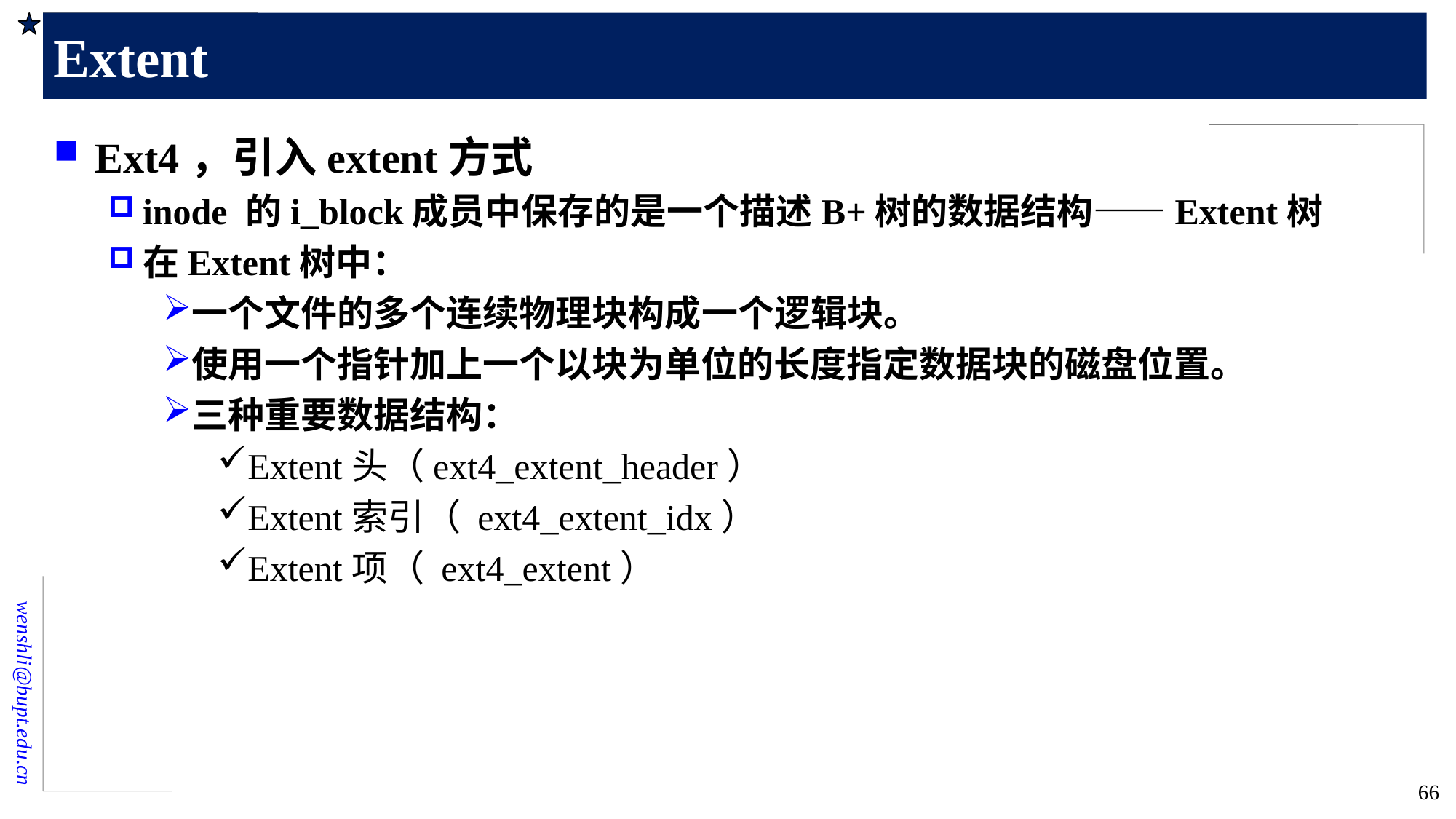

# Extent
Ext4，引入extent方式
inode 的i_block成员中保存的是一个描述B+树的数据结构——Extent树
在Extent树中：
一个文件的多个连续物理块构成一个逻辑块。
使用一个指针加上一个以块为单位的长度指定数据块的磁盘位置。
三种重要数据结构：
Extent头（ext4_extent_header）
Extent索引（ ext4_extent_idx）
Extent项（ ext4_extent）
66